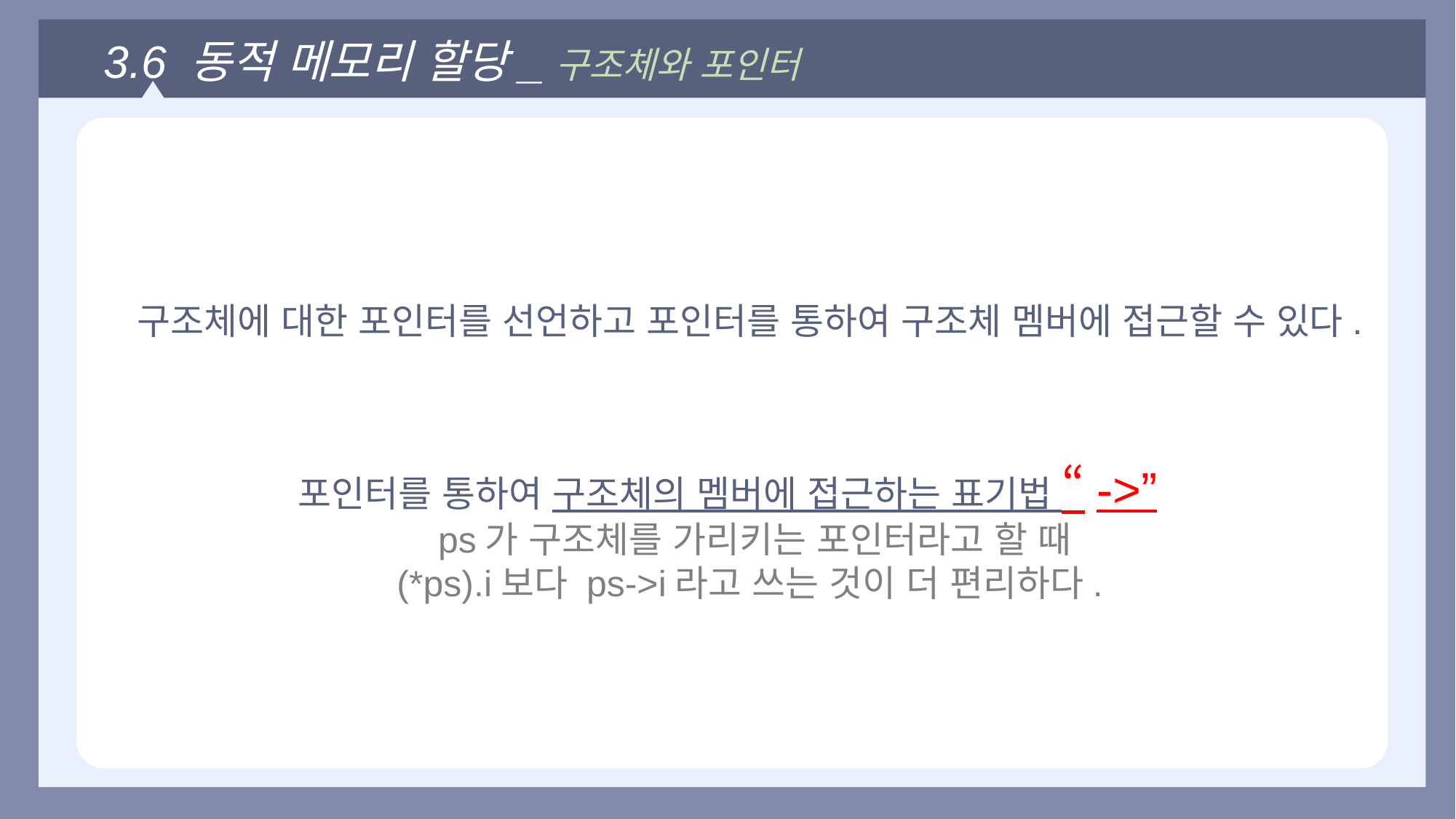

3.6 동적 메모리 할당_구조체와 포인터

구조체에 대한 포인터를 선언하고 포인터를 통하여 구조체 멤버에 접근할 수 있다.
포인터를 통하여 구조체의 멤버에 접근하는 표기법 “->”
ps가 구조체를 가리키는 포인터라고 할 때
(*ps).i보다 ps->i라고 쓰는 것이 더 편리하다.